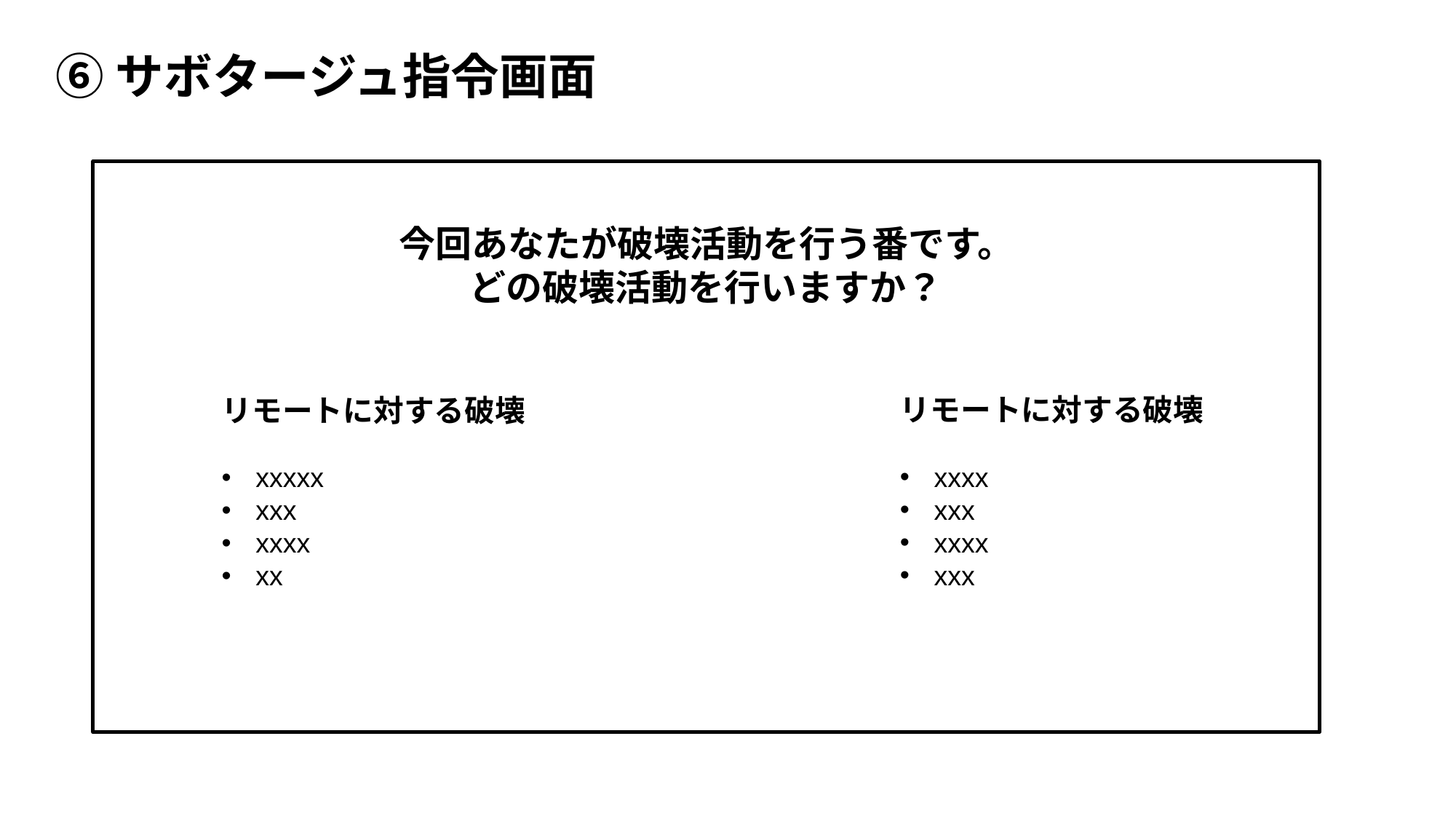

⑥サボタージュ指令画面

今回あなたが破壊活動を行う番です。
どの破壊活動を行いますか？
リモートに対する破壊

xxxx
xxx
xxxx
xxx

リモートに対する破壊

xxxxx
xxx
xxxx
xx